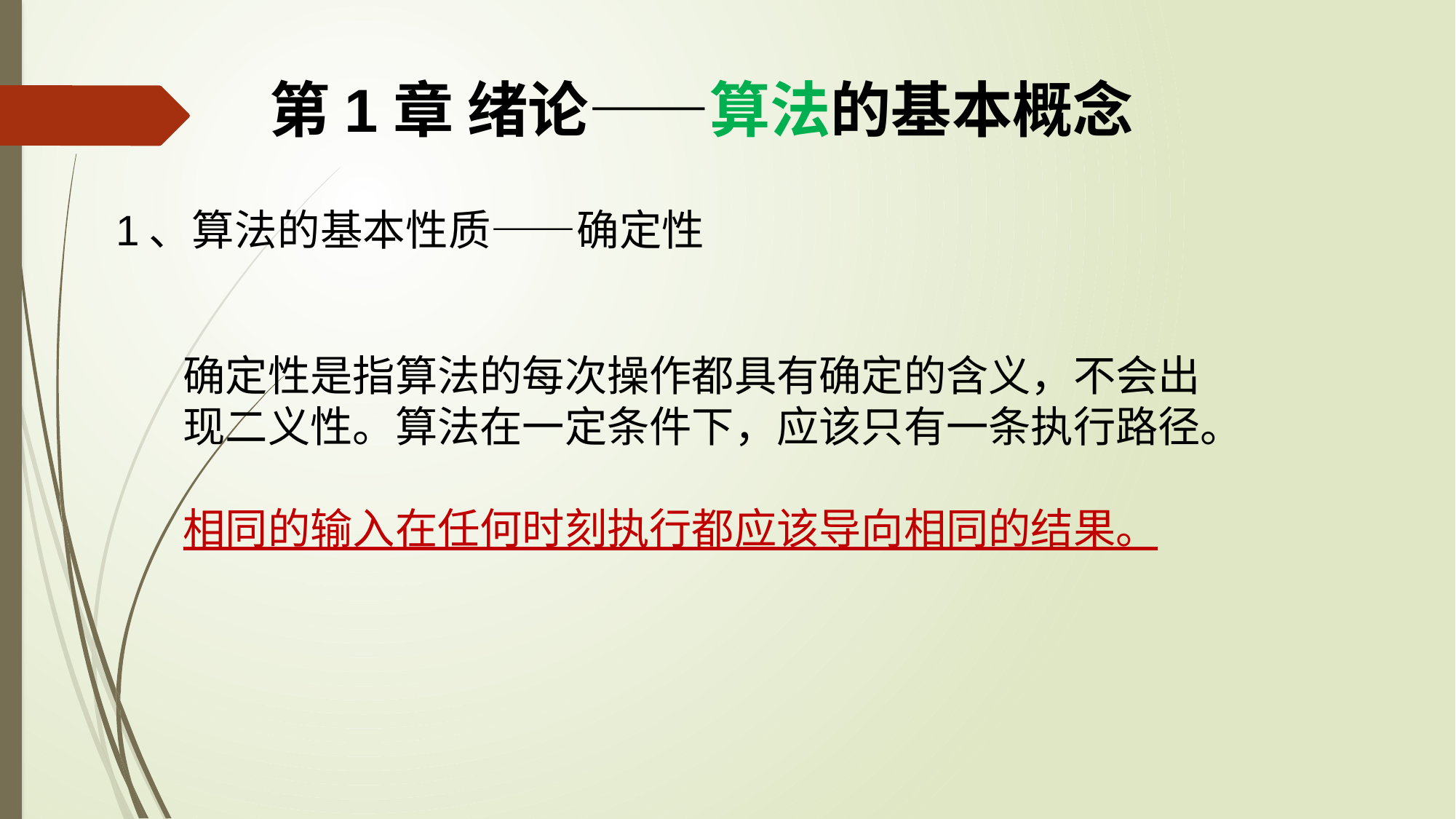

第1章 绪论——算法的基本概念
1、算法的基本性质——确定性
确定性是指算法的每次操作都具有确定的含义，不会出现二义性。算法在一定条件下，应该只有一条执行路径。

相同的输入在任何时刻执行都应该导向相同的结果。